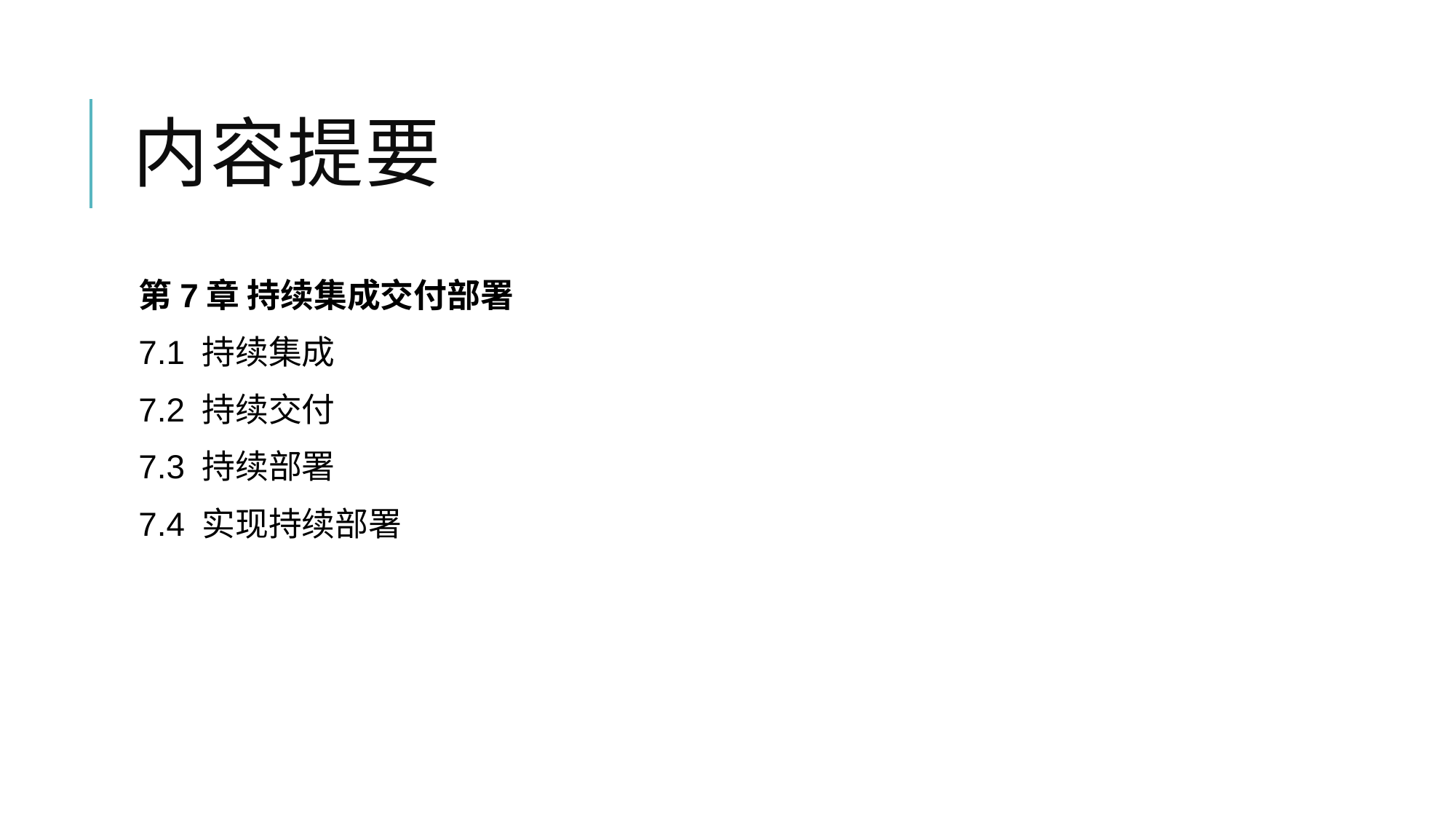

# 内容提要
第7章 持续集成交付部署
7.1 持续集成
7.2 持续交付
7.3 持续部署
7.4 实现持续部署